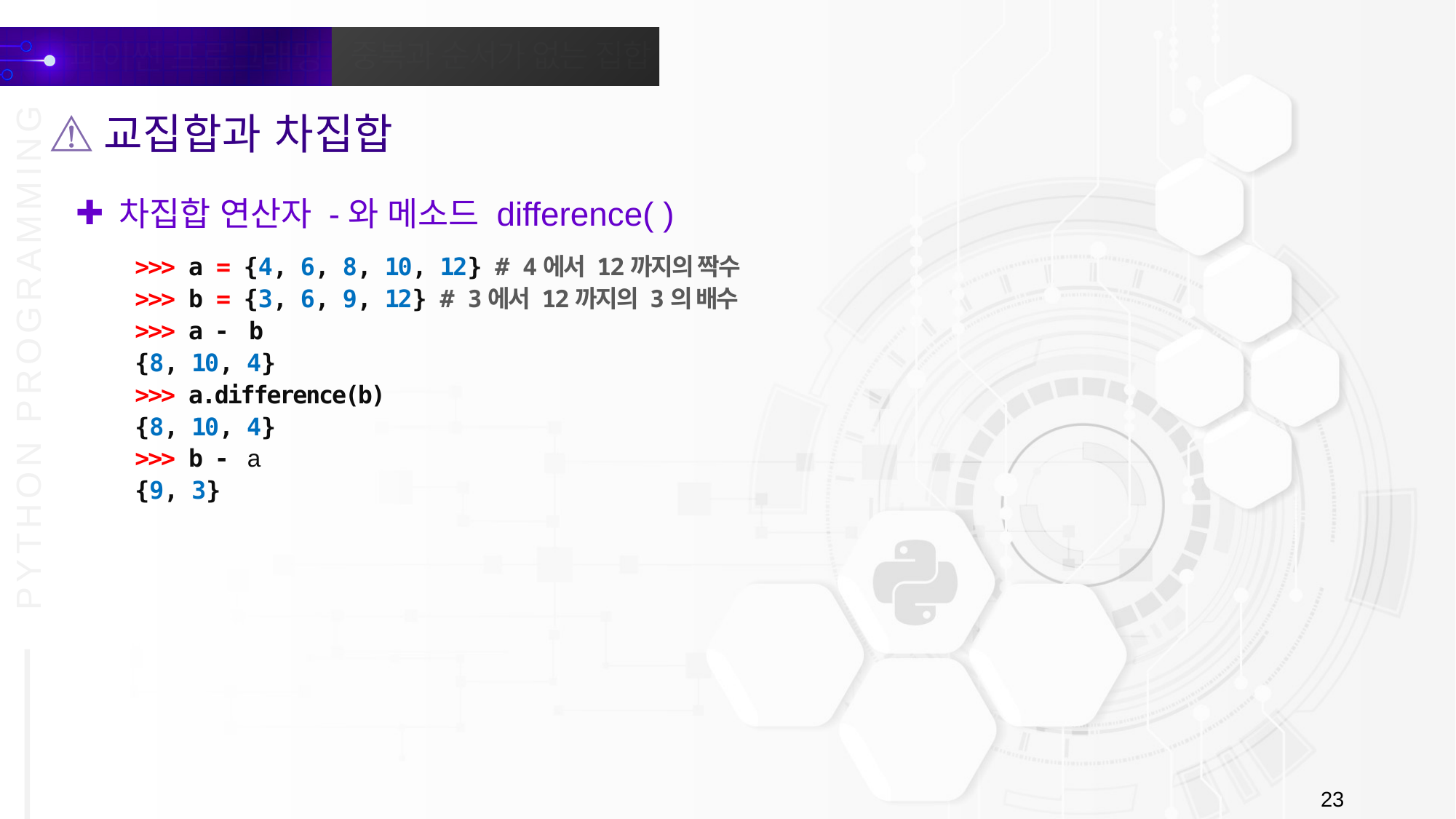

교집합과 차집합
차집합 연산자 -와 메소드 difference( )
>>> a = {4, 6, 8, 10, 12} # 4에서 12까지의 짝수
>>> b = {3, 6, 9, 12} # 3에서 12까지의 3의 배수
>>> a -  b
{8, 10, 4}
>>> a.difference(b)
{8, 10, 4}
>>> b -  a
{9, 3}

23